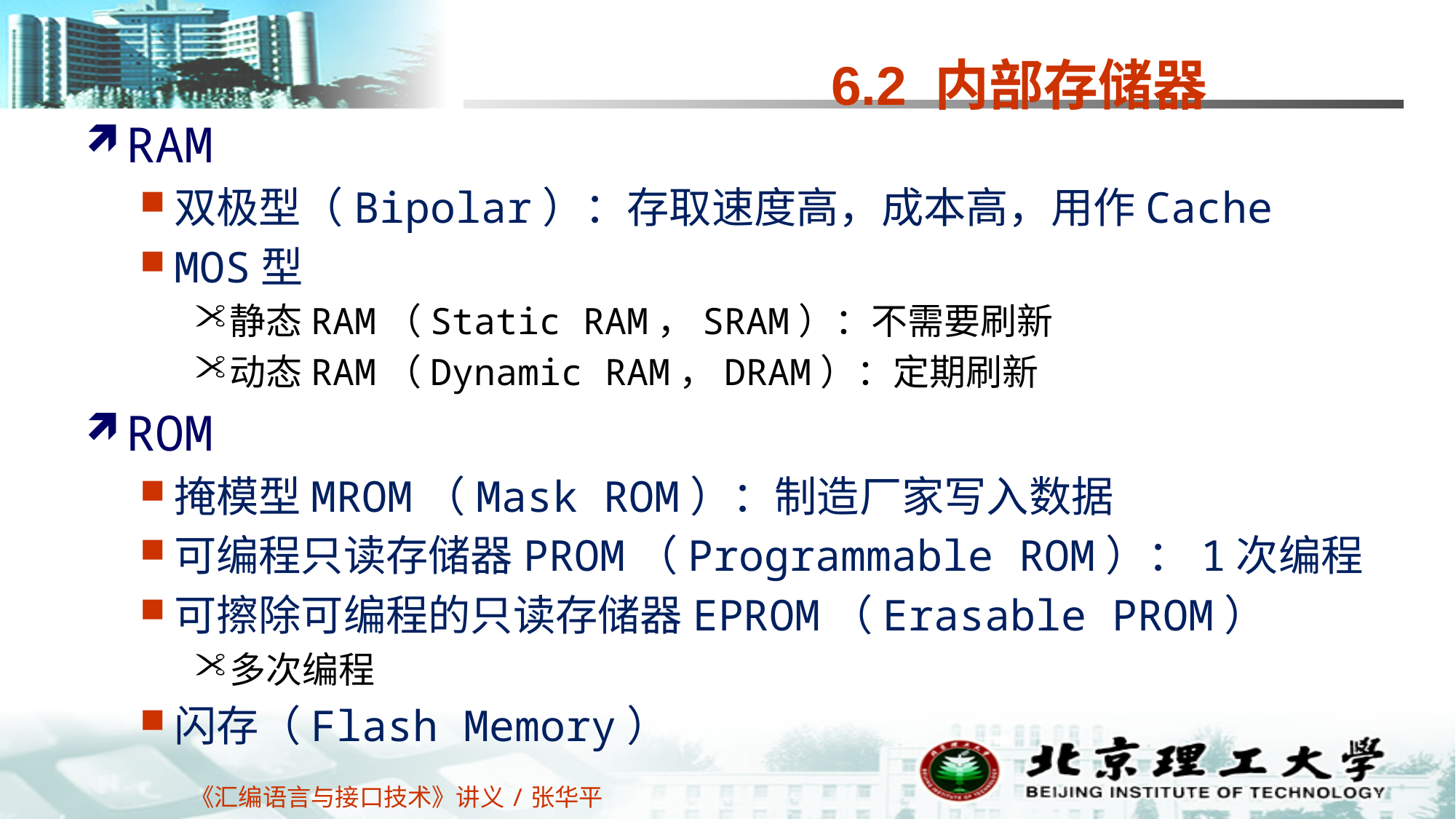

# 6.2 内部存储器
RAM
双极型（Bipolar）：存取速度高，成本高，用作Cache
MOS型
静态RAM（Static RAM，SRAM）：不需要刷新
动态RAM（Dynamic RAM，DRAM）：定期刷新
ROM
掩模型MROM（Mask ROM）：制造厂家写入数据
可编程只读存储器PROM（Programmable ROM）：1次编程
可擦除可编程的只读存储器EPROM（Erasable PROM）
多次编程
闪存（Flash Memory）